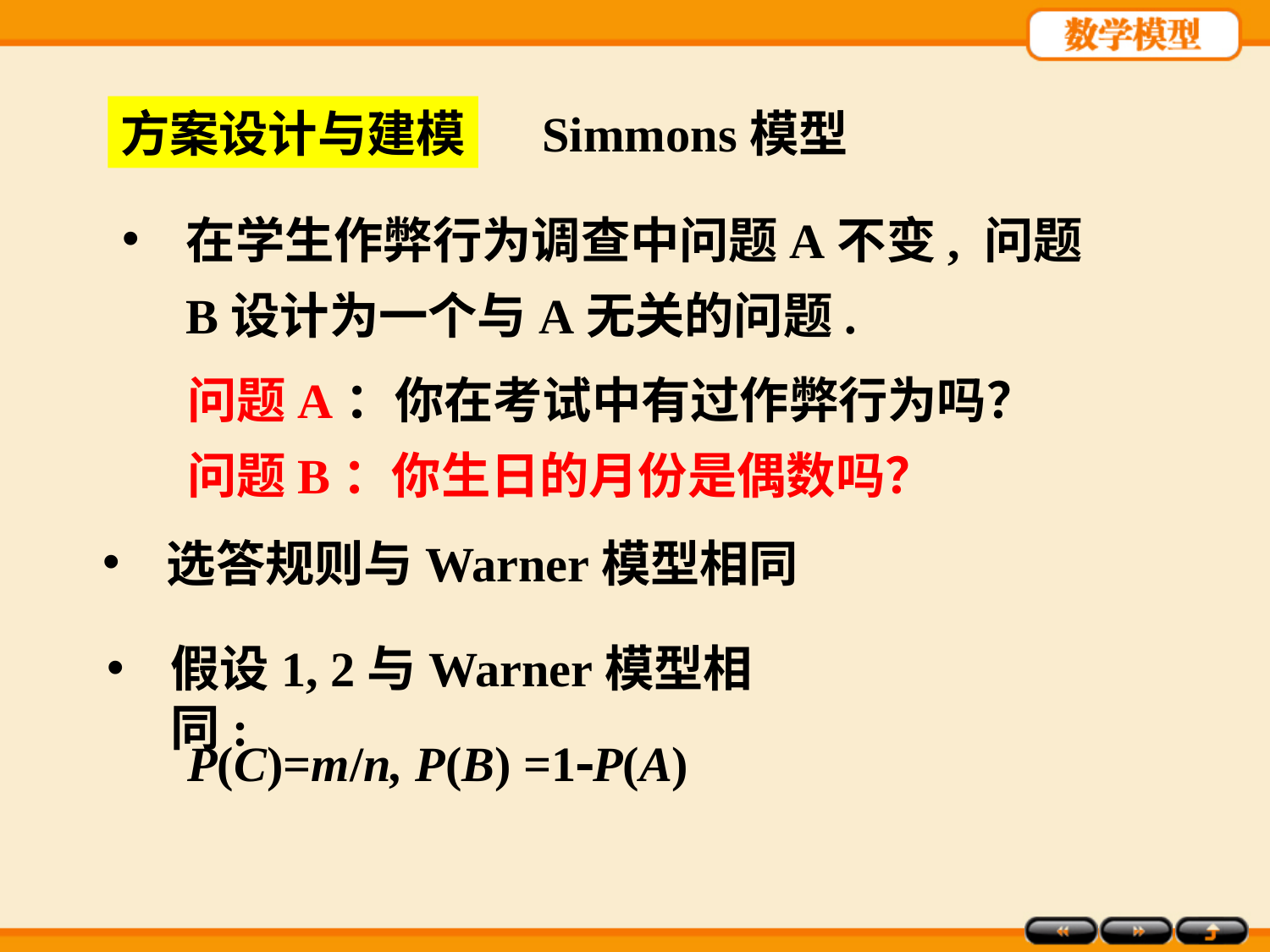

Simmons模型
方案设计与建模
在学生作弊行为调查中问题A不变, 问题B设计为一个与A无关的问题.
问题A：你在考试中有过作弊行为吗？
问题B：你生日的月份是偶数吗？
选答规则与Warner模型相同
假设1, 2与Warner模型相同:
P(C)=m/n, P(B) =1−P(A)